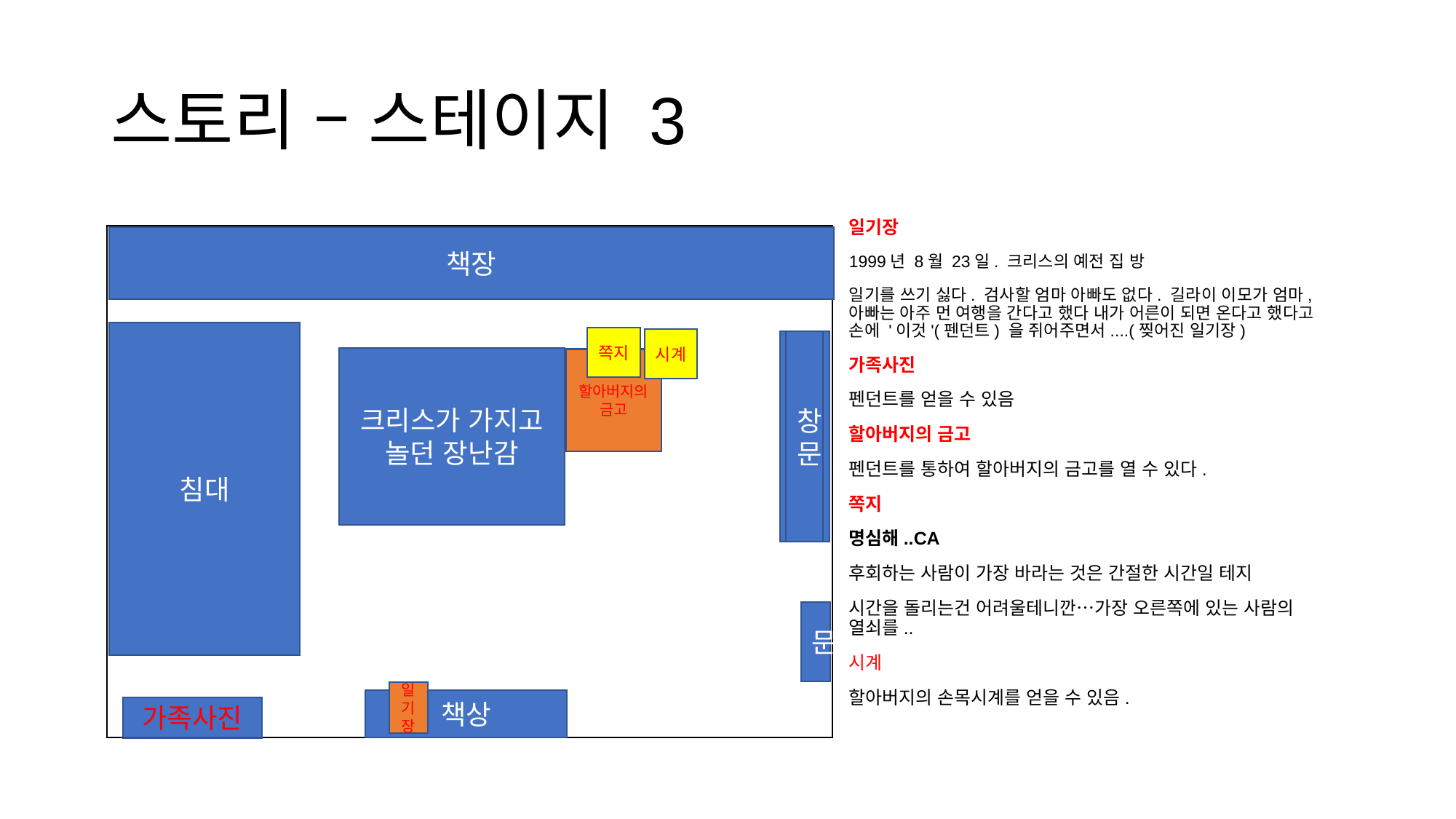

# 스토리 – 스테이지 3
일기장
1999년 8월 23일. 크리스의 예전 집 방
일기를 쓰기 싫다. 검사할 엄마 아빠도 없다. 길라이 이모가 엄마, 아빠는 아주 먼 여행을 간다고 했다 내가 어른이 되면 온다고 했다고 손에 '이것'(펜던트) 을 쥐어주면서....(찢어진 일기장)
가족사진
펜던트를 얻을 수 있음
할아버지의 금고
펜던트를 통하여 할아버지의 금고를 열 수 있다.
쪽지
명심해..CA
후회하는 사람이 가장 바라는 것은 간절한 시간일 테지
시간을 돌리는건 어려울테니깐…가장 오른쪽에 있는 사람의 열쇠를..
시계
할아버지의 손목시계를 얻을 수 있음.

책장
침대
쪽지
시계
창문
크리스가 가지고 놀던 장난감
할아버지의 금고
문
일기장
책상
가족사진